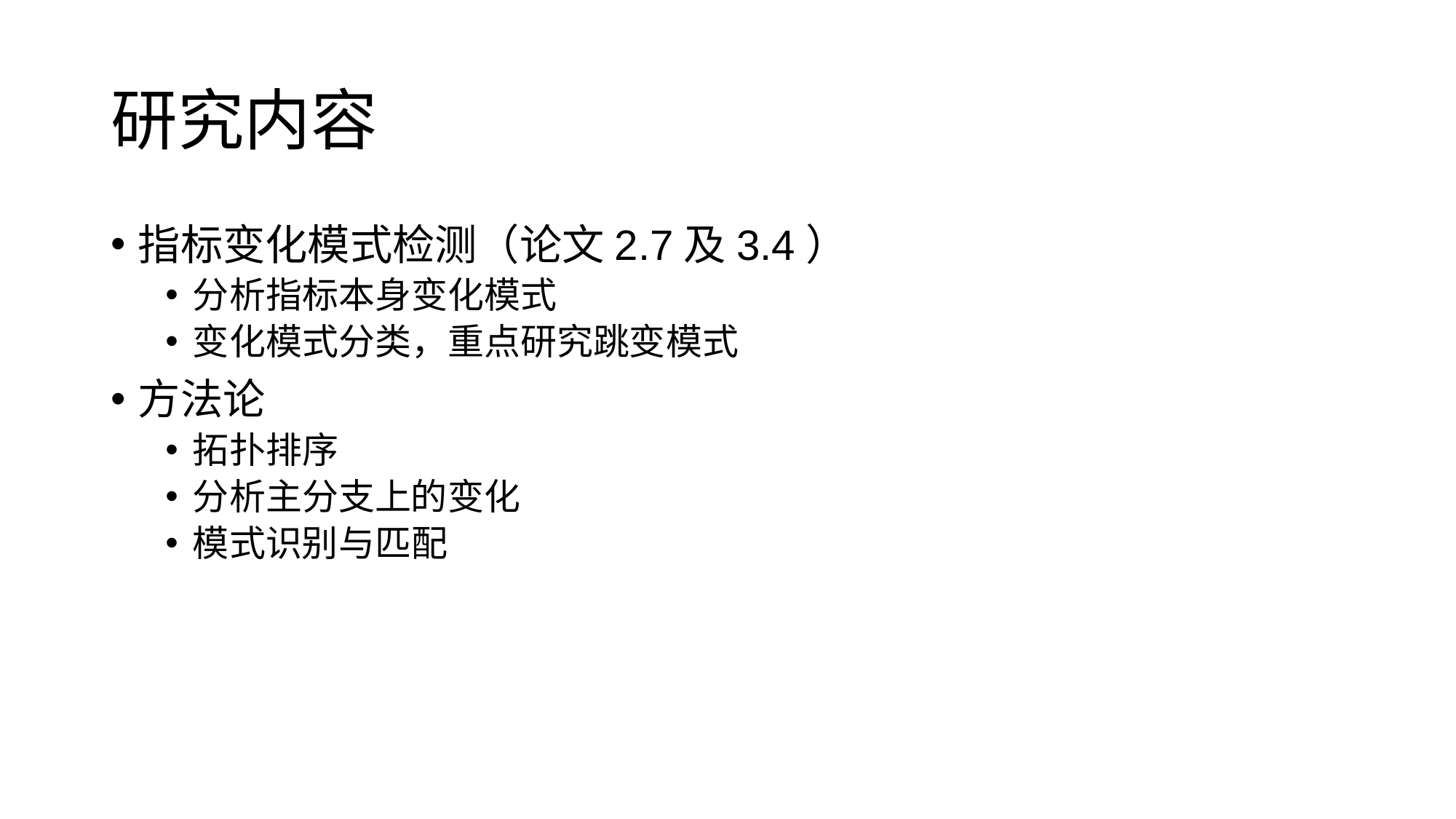

# 研究内容
指标变化模式检测（论文2.7及3.4）
分析指标本身变化模式
变化模式分类，重点研究跳变模式
方法论
拓扑排序
分析主分支上的变化
模式识别与匹配